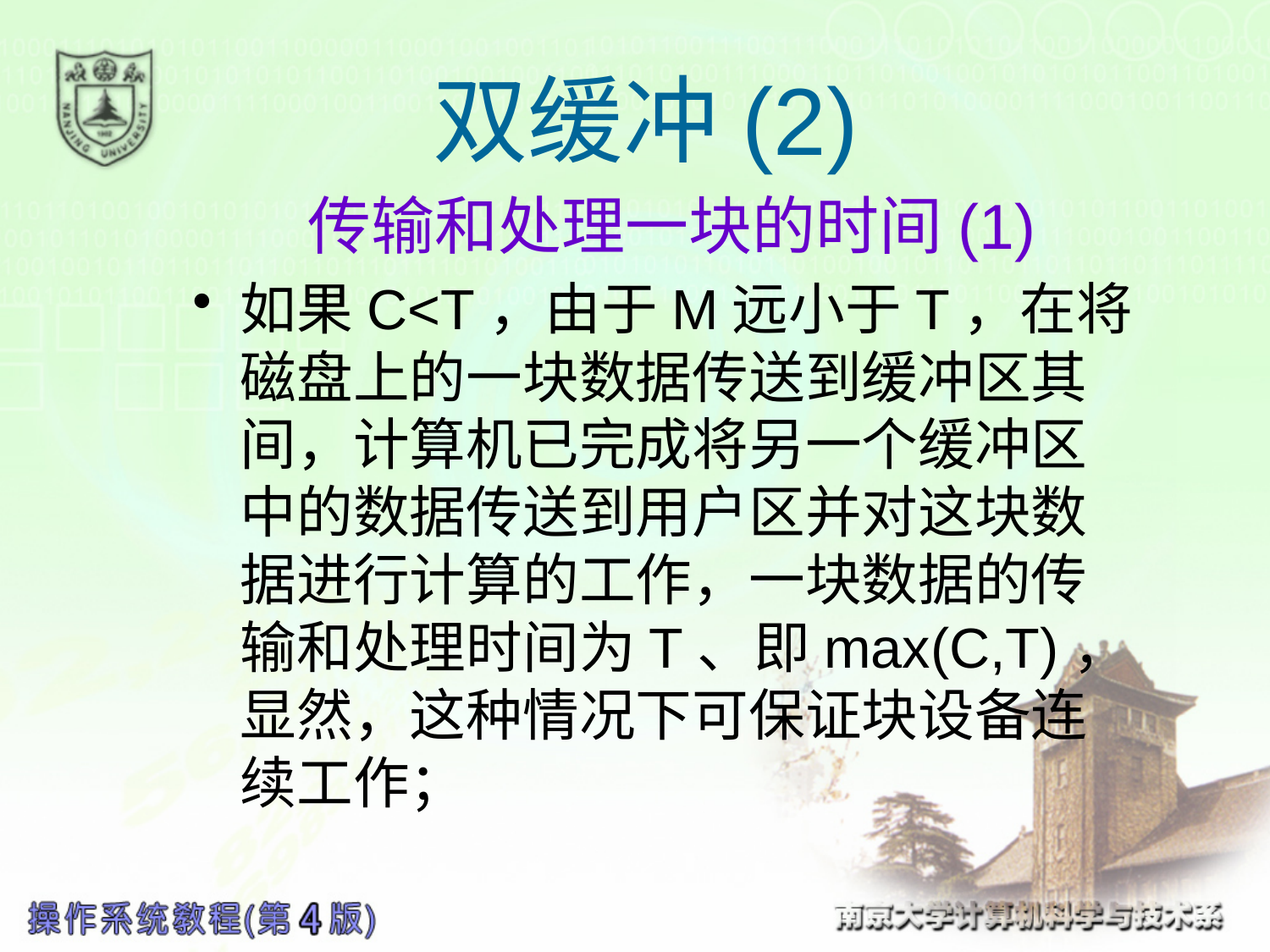

# 双缓冲(2)
        传输和处理一块的时间(1)
如果C<T，由于M远小于T，在将磁盘上的一块数据传送到缓冲区其间，计算机已完成将另一个缓冲区中的数据传送到用户区并对这块数据进行计算的工作，一块数据的传输和处理时间为T、即max(C,T)，显然，这种情况下可保证块设备连续工作；